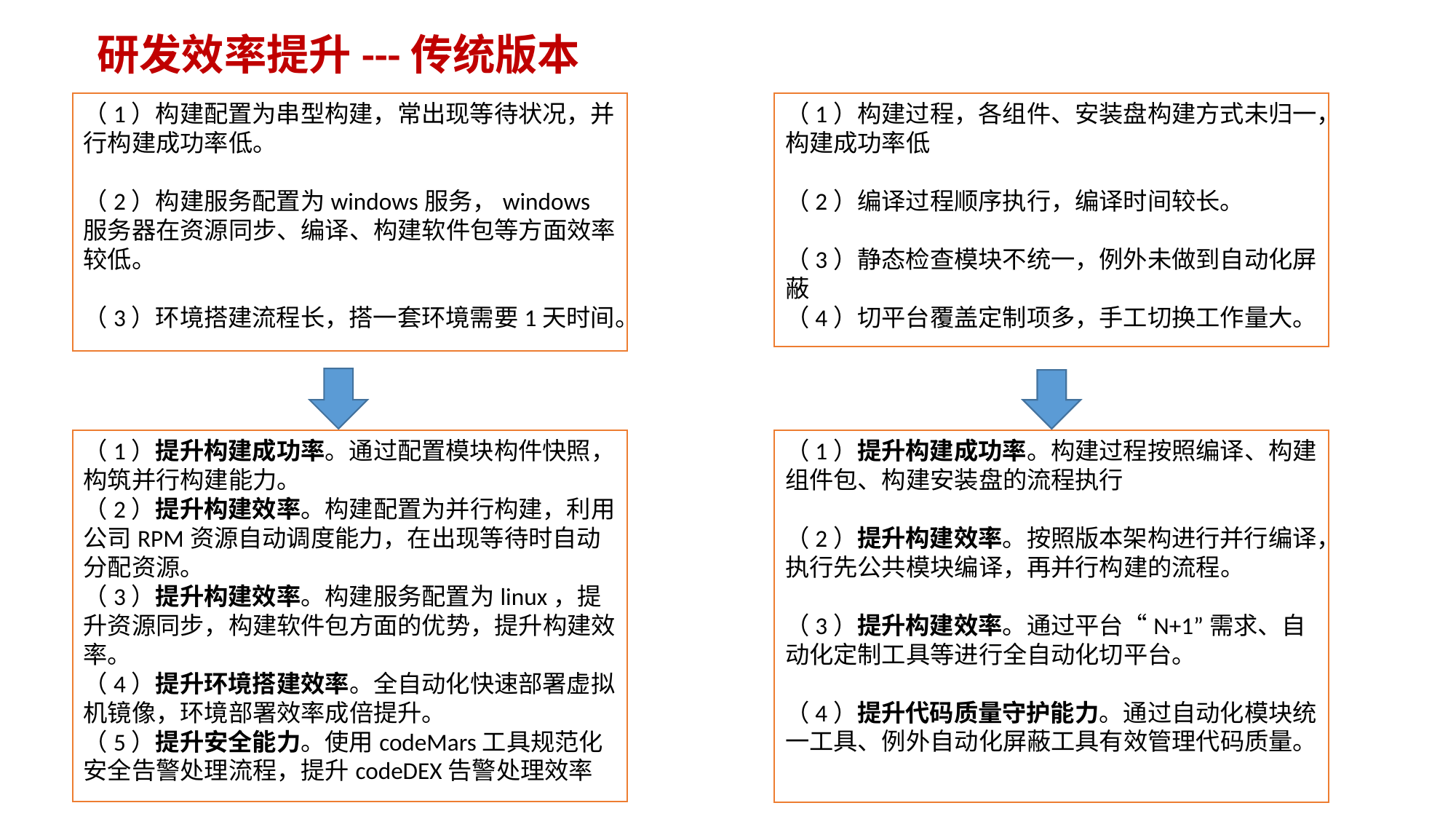

研发效率提升---传统版本
（1）构建配置为串型构建，常出现等待状况，并行构建成功率低。

（2）构建服务配置为windows服务，windows服务器在资源同步、编译、构建软件包等方面效率较低。

（3）环境搭建流程长，搭一套环境需要1天时间。
（1）构建过程，各组件、安装盘构建方式未归一，构建成功率低

（2）编译过程顺序执行，编译时间较长。

（3）静态检查模块不统一，例外未做到自动化屏蔽
（4）切平台覆盖定制项多，手工切换工作量大。

（1）提升构建成功率。构建过程按照编译、构建组件包、构建安装盘的流程执行

（2）提升构建效率。按照版本架构进行并行编译，执行先公共模块编译，再并行构建的流程。

（3）提升构建效率。通过平台“N+1”需求、自动化定制工具等进行全自动化切平台。

（4）提升代码质量守护能力。通过自动化模块统一工具、例外自动化屏蔽工具有效管理代码质量。
（1）提升构建成功率。通过配置模块构件快照，构筑并行构建能力。
（2）提升构建效率。构建配置为并行构建，利用公司RPM资源自动调度能力，在出现等待时自动分配资源。
（3）提升构建效率。构建服务配置为linux，提升资源同步，构建软件包方面的优势，提升构建效率。
（4）提升环境搭建效率。全自动化快速部署虚拟机镜像，环境部署效率成倍提升。
（5）提升安全能力。使用codeMars工具规范化安全告警处理流程，提升codeDEX告警处理效率